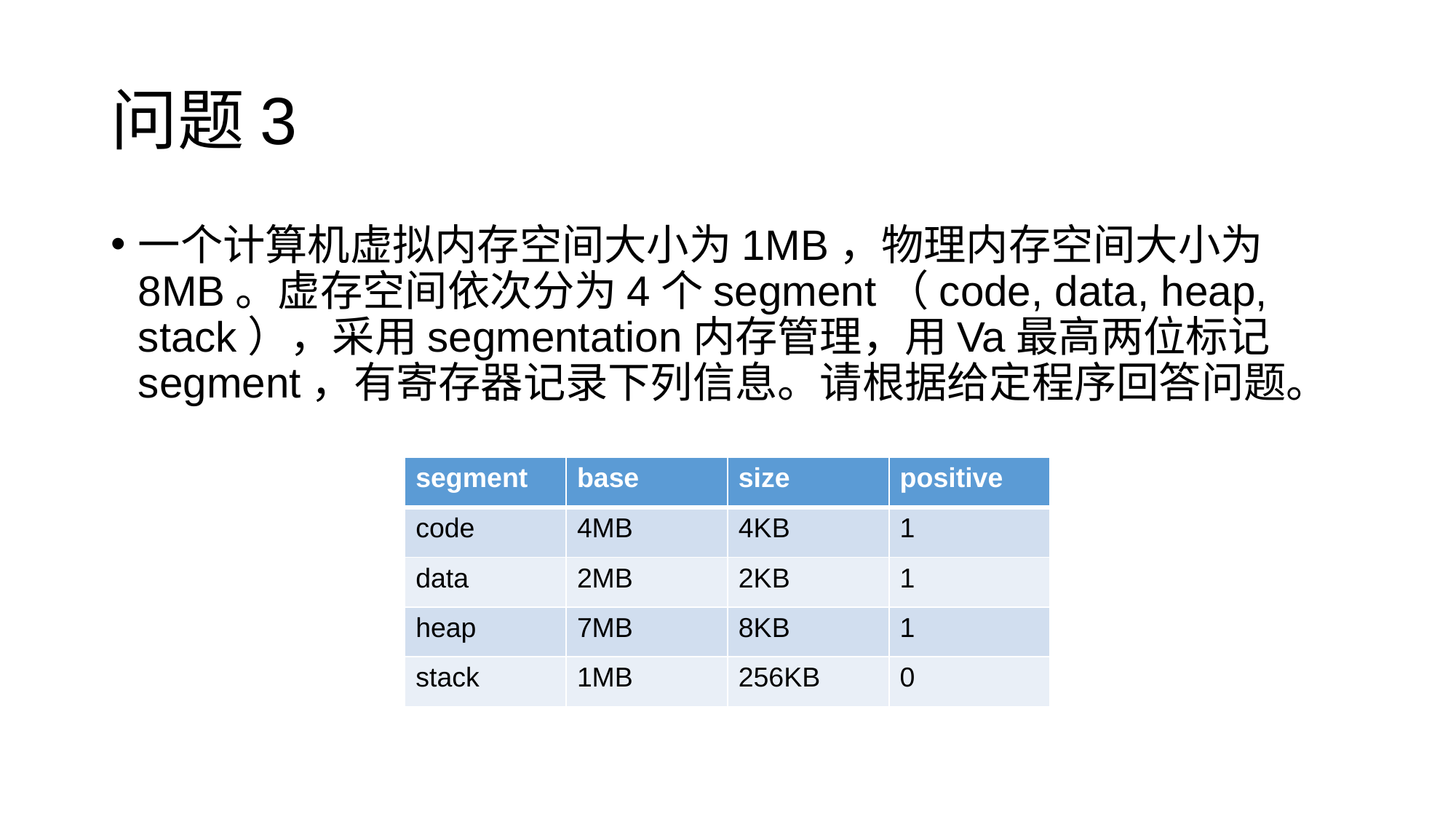

# 问题3
一个计算机虚拟内存空间大小为1MB，物理内存空间大小为8MB。虚存空间依次分为4个segment（code, data, heap, stack），采用segmentation内存管理，用Va最高两位标记segment，有寄存器记录下列信息。请根据给定程序回答问题。

| segment | base | size | positive |
| --- | --- | --- | --- |
| code | 4MB | 4KB | 1 |
| data | 2MB | 2KB | 1 |
| heap | 7MB | 8KB | 1 |
| stack | 1MB | 256KB | 0 |